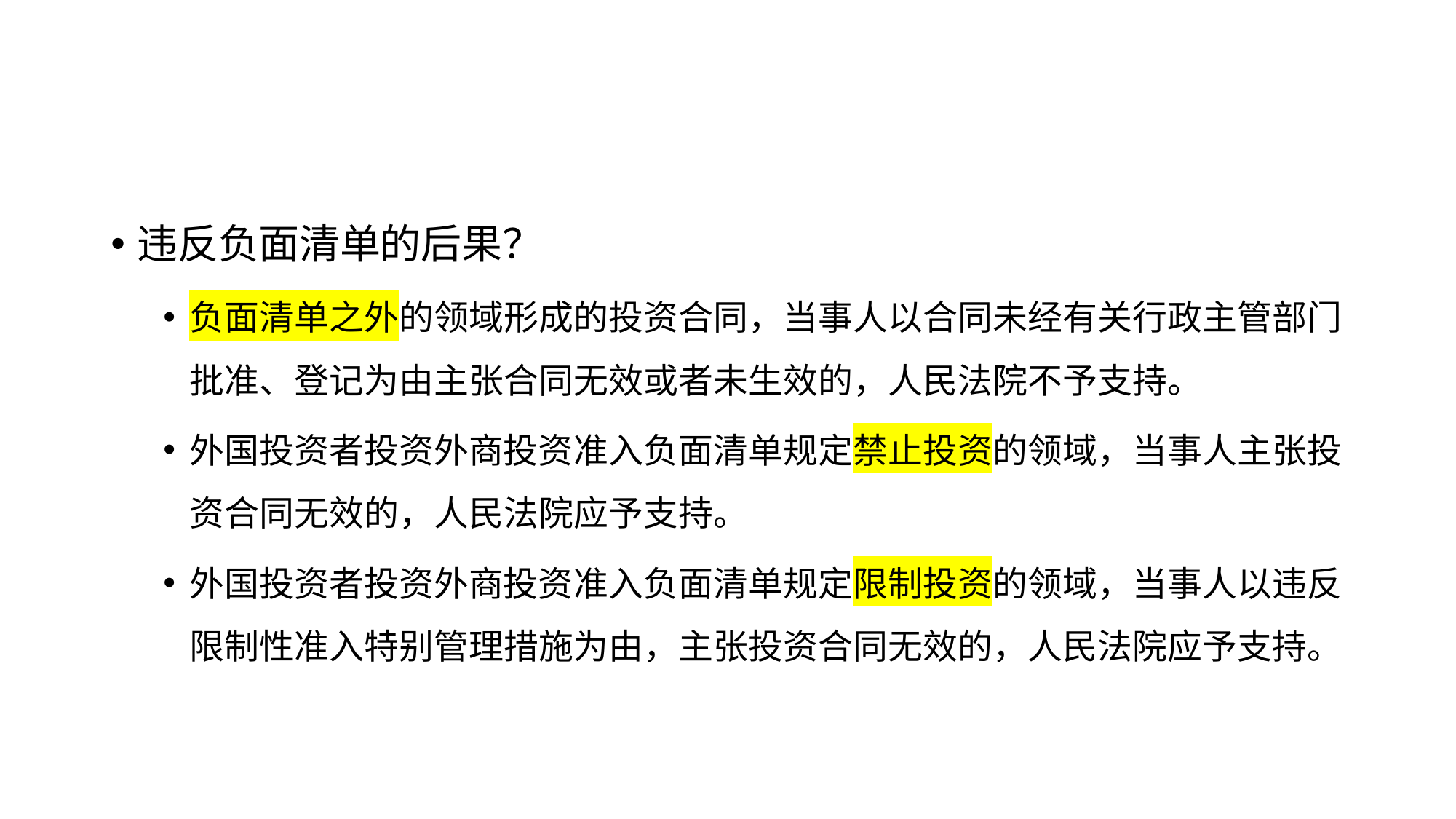

#
违反负面清单的后果？
负面清单之外的领域形成的投资合同，当事人以合同未经有关行政主管部门批准、登记为由主张合同无效或者未生效的，人民法院不予支持。
外国投资者投资外商投资准入负面清单规定禁止投资的领域，当事人主张投资合同无效的，人民法院应予支持。
外国投资者投资外商投资准入负面清单规定限制投资的领域，当事人以违反限制性准入特别管理措施为由，主张投资合同无效的，人民法院应予支持。